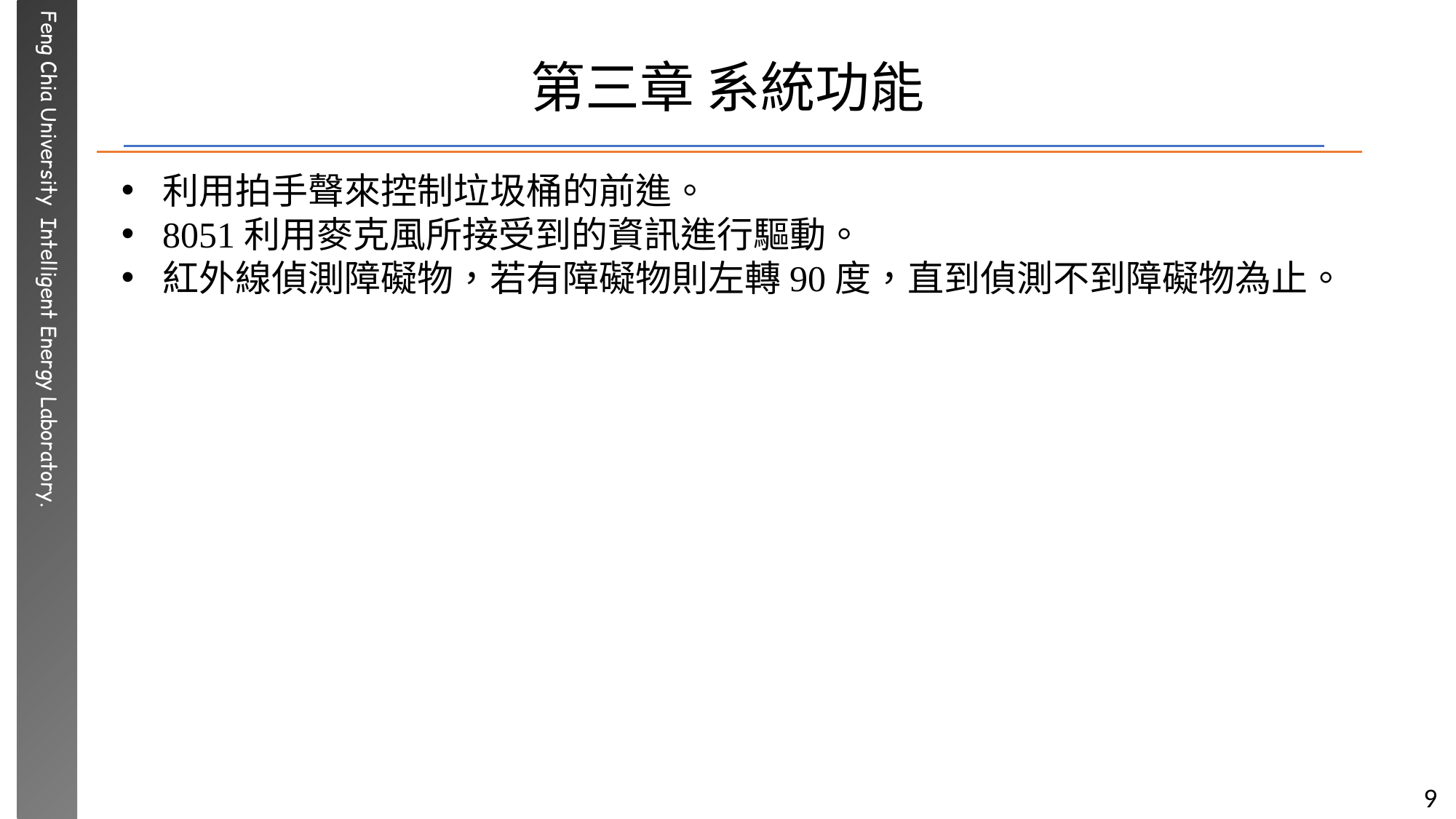

# 第三章 系統功能
利用拍手聲來控制垃圾桶的前進。
8051利用麥克風所接受到的資訊進行驅動。
紅外線偵測障礙物，若有障礙物則左轉90度，直到偵測不到障礙物為止。

9